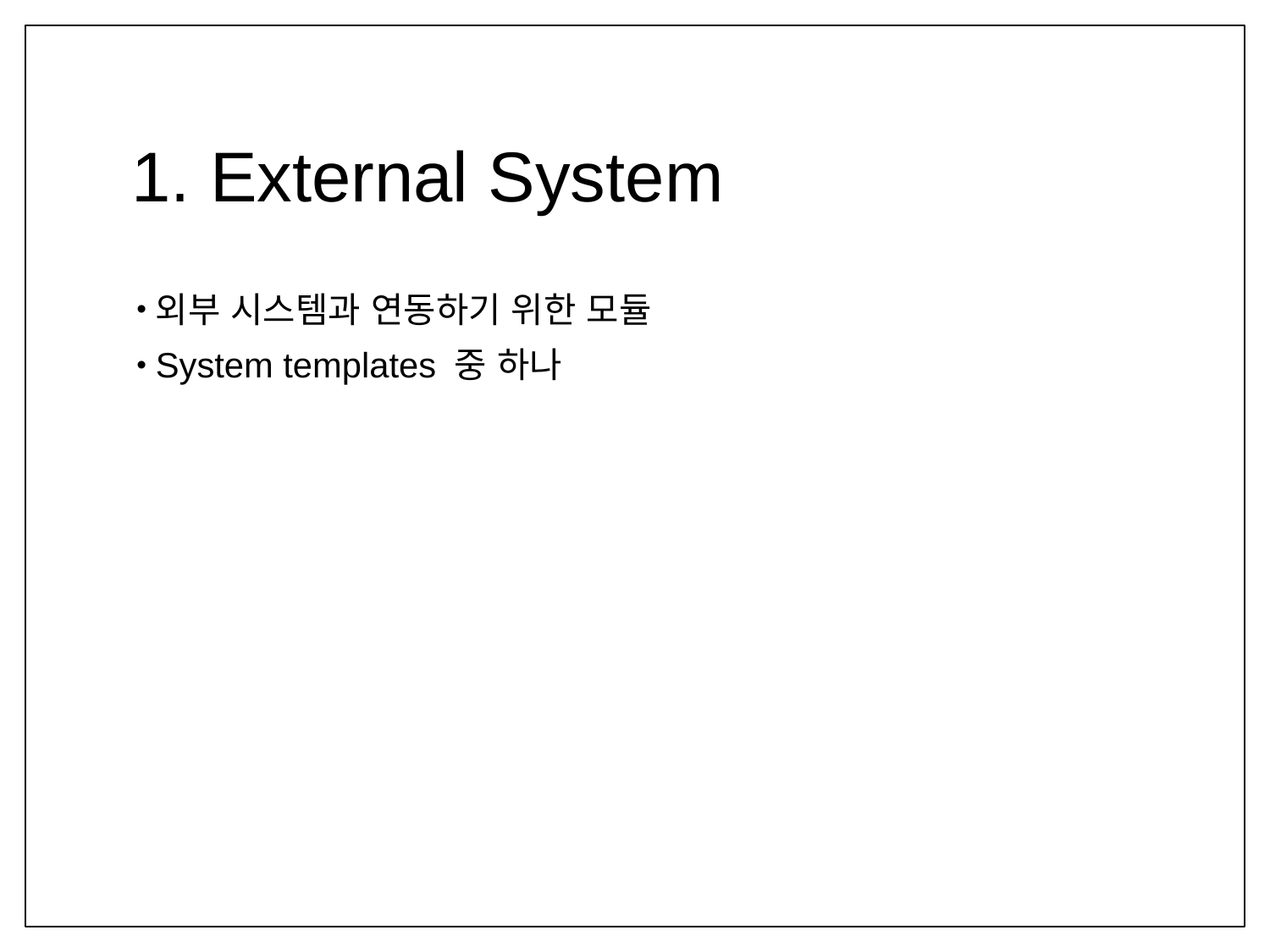

# 1. External System
외부 시스템과 연동하기 위한 모듈
System templates 중 하나